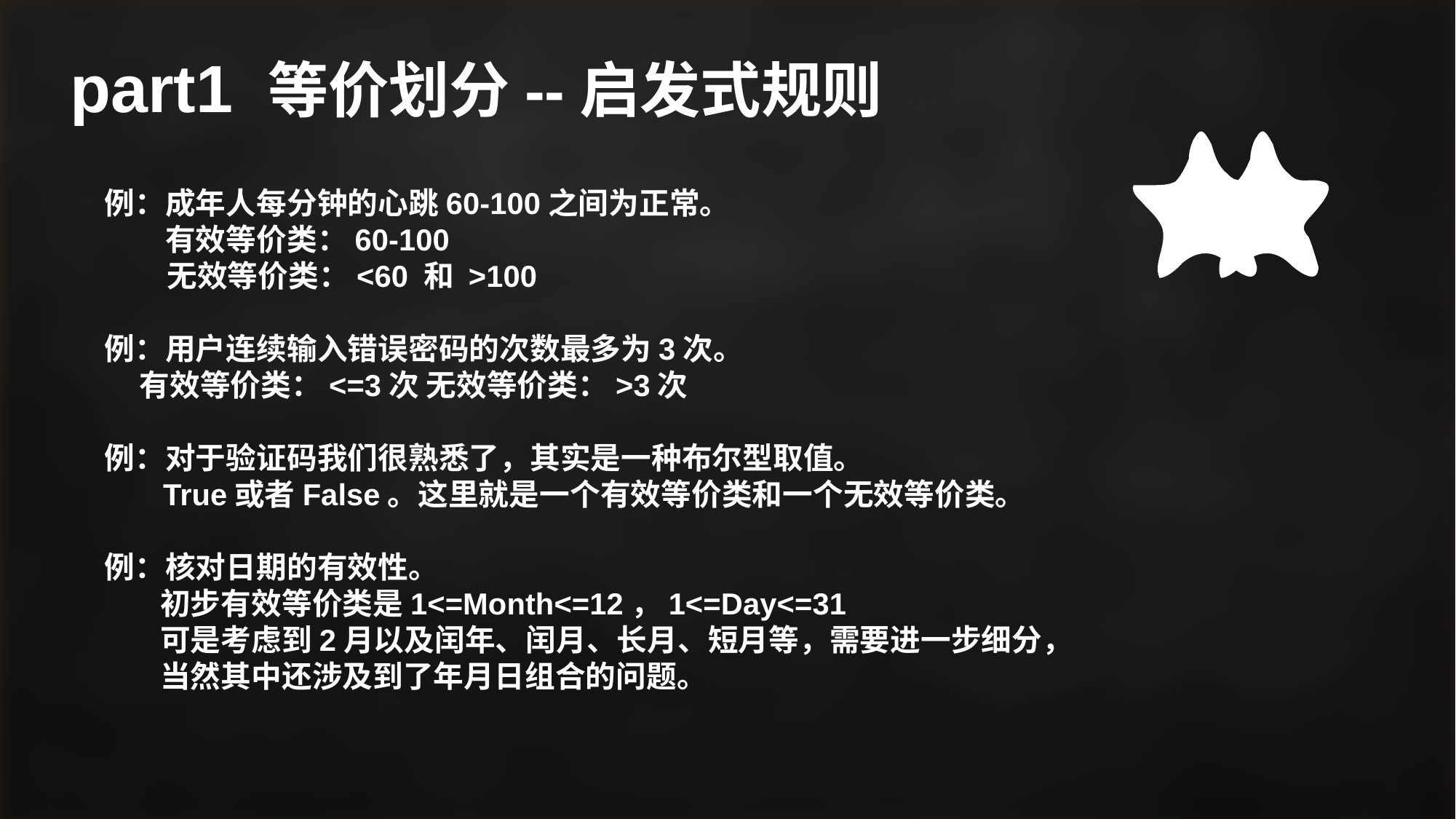

# part1 等价划分--启发式规则

例：成年人每分钟的心跳60-100之间为正常。
　　有效等价类：60-100
        无效等价类：<60 和 >100

例：用户连续输入错误密码的次数最多为3次。
    有效等价类：<=3次 无效等价类：>3次

例：对于验证码我们很熟悉了，其实是一种布尔型取值。
       True或者False。这里就是一个有效等价类和一个无效等价类。

例：核对日期的有效性。
       初步有效等价类是1<=Month<=12，1<=Day<=31
       可是考虑到2月以及闰年、闰月、长月、短月等，需要进一步细分，
       当然其中还涉及到了年月日组合的问题。